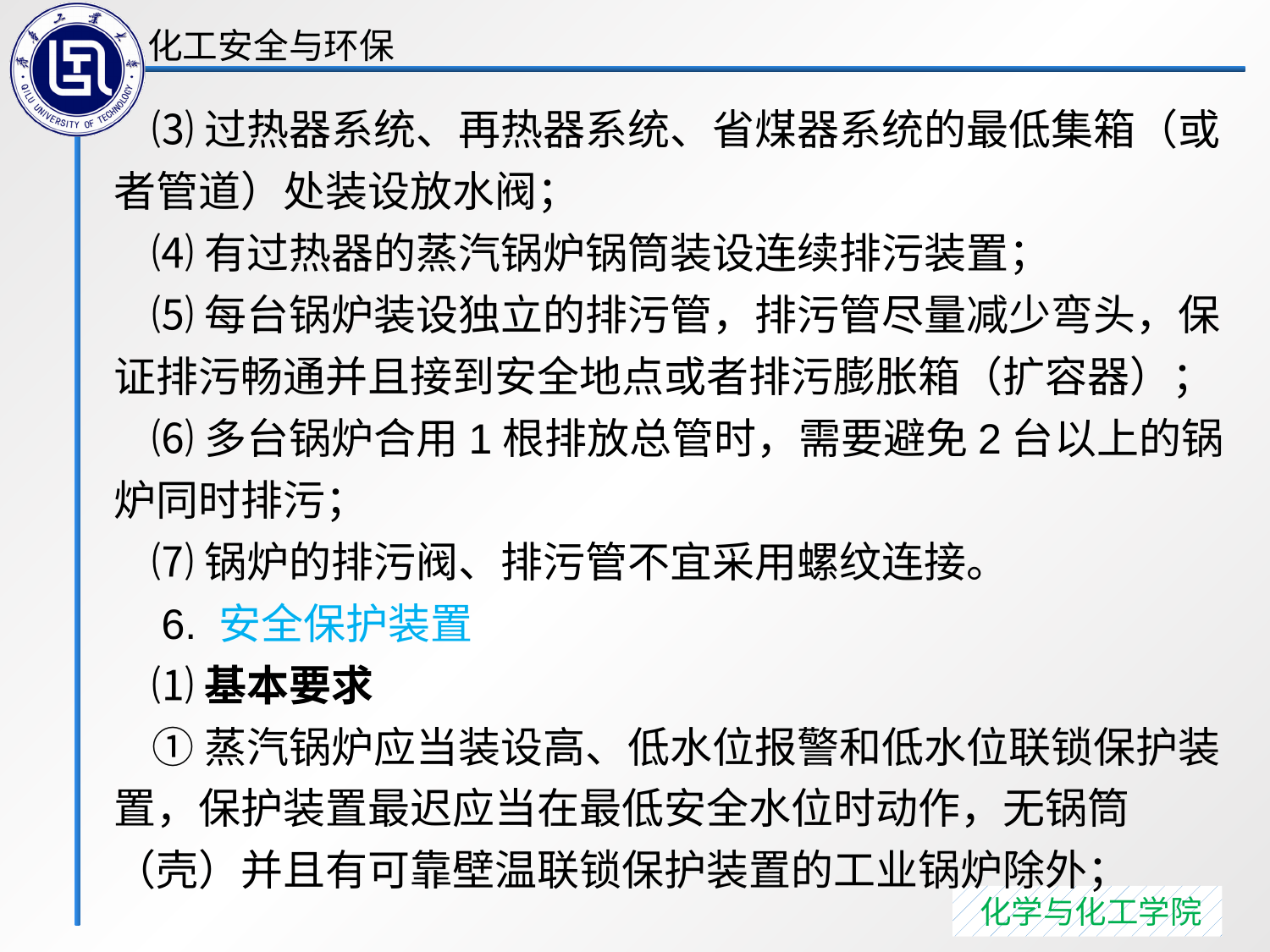

⑶过热器系统、再热器系统、省煤器系统的最低集箱（或者管道）处装设放水阀；
    ⑷有过热器的蒸汽锅炉锅筒装设连续排污装置；
    ⑸每台锅炉装设独立的排污管，排污管尽量减少弯头，保证排污畅通并且接到安全地点或者排污膨胀箱（扩容器）；
    ⑹多台锅炉合用1根排放总管时，需要避免2台以上的锅炉同时排污；
    ⑺锅炉的排污阀、排污管不宜采用螺纹连接。
    6. 安全保护装置
    ⑴基本要求
    ①蒸汽锅炉应当装设高、低水位报警和低水位联锁保护装置，保护装置最迟应当在最低安全水位时动作，无锅筒（壳）并且有可靠壁温联锁保护装置的工业锅炉除外；